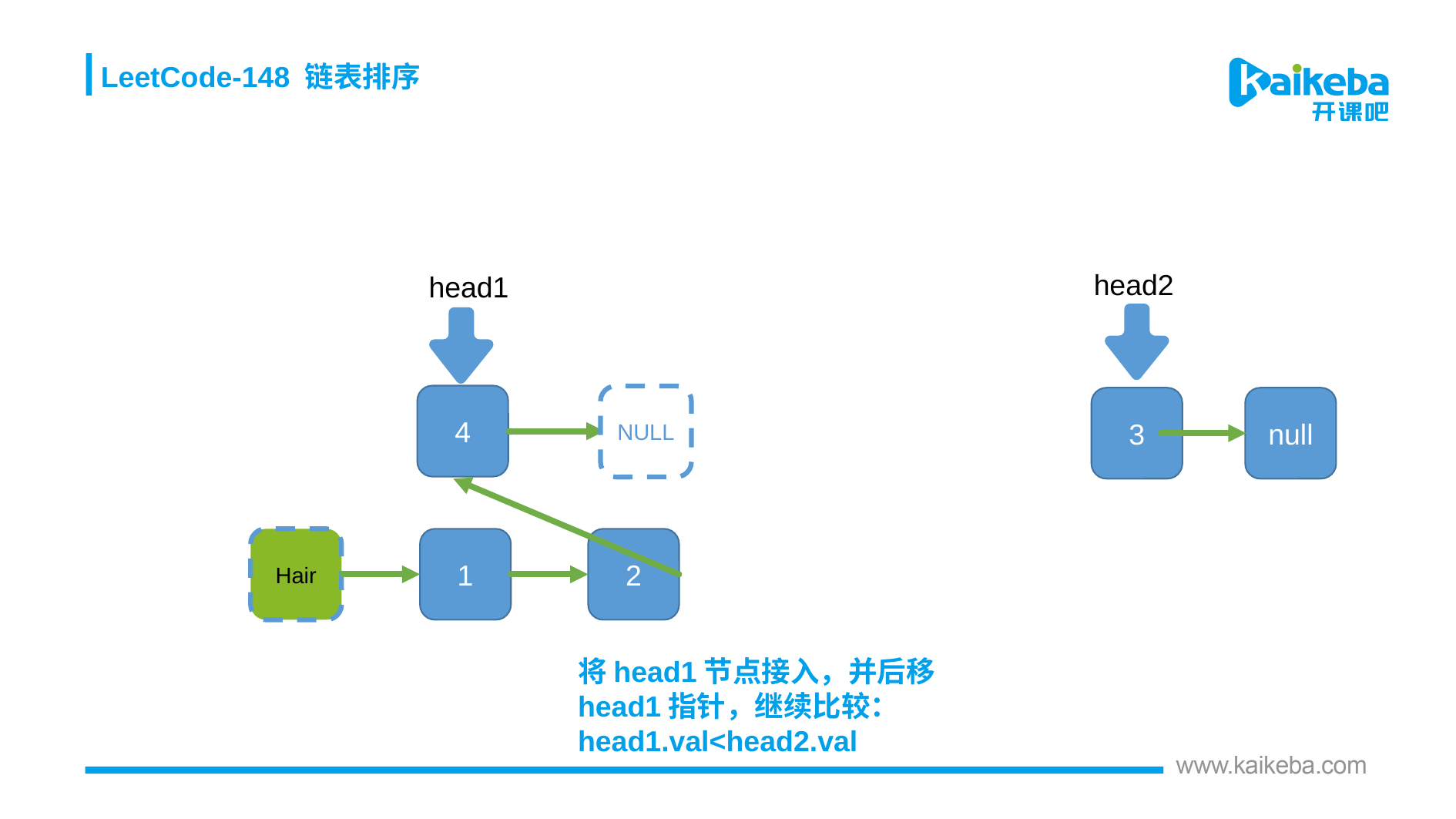

LeetCode-148 链表排序
head2

head1

4
NULL
3
null
Hair
1
2
将head1节点接入，并后移head1指针，继续比较：
head1.val<head2.val